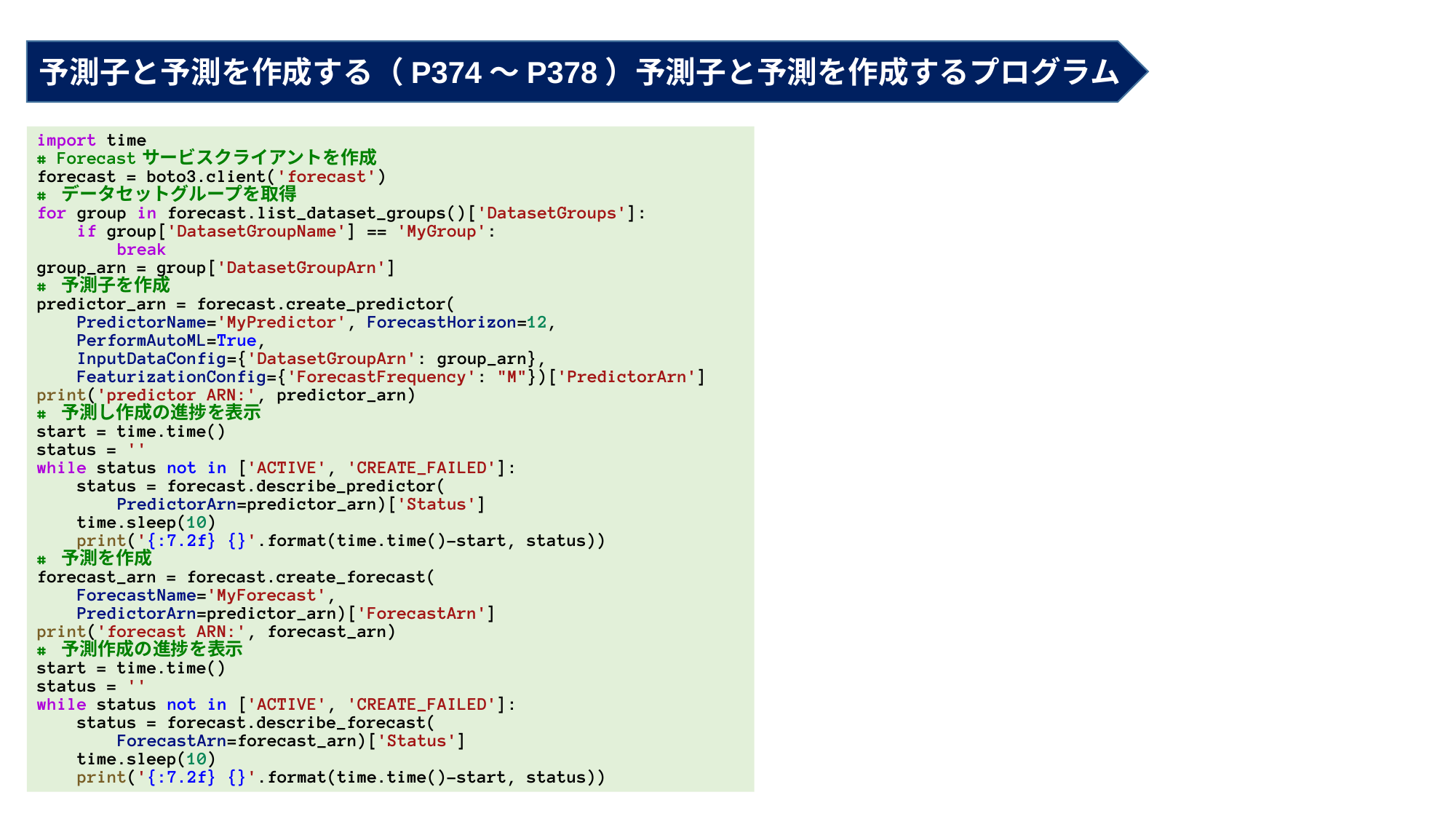

予測子と予測を作成する（P374～P378）予測子と予測を作成するプログラム
import time
# Forecastサービスクライアントを作成
forecast = boto3.client('forecast')
# データセットグループを取得
for group in forecast.list_dataset_groups()['DatasetGroups']:
    if group['DatasetGroupName'] == 'MyGroup':
        break
group_arn = group['DatasetGroupArn']
# 予測子を作成
predictor_arn = forecast.create_predictor(
    PredictorName='MyPredictor', ForecastHorizon=12,
    PerformAutoML=True,
    InputDataConfig={'DatasetGroupArn': group_arn},
    FeaturizationConfig={'ForecastFrequency': "M"})['PredictorArn']
print('predictor ARN:', predictor_arn)
# 予測し作成の進捗を表示
start = time.time()
status = ''
while status not in ['ACTIVE', 'CREATE_FAILED']:
    status = forecast.describe_predictor(
        PredictorArn=predictor_arn)['Status']
    time.sleep(10)
    print('{:7.2f} {}'.format(time.time()-start, status))
# 予測を作成
forecast_arn = forecast.create_forecast(
    ForecastName='MyForecast',
    PredictorArn=predictor_arn)['ForecastArn']
print('forecast ARN:', forecast_arn)
# 予測作成の進捗を表示
start = time.time()
status = ''
while status not in ['ACTIVE', 'CREATE_FAILED']:
    status = forecast.describe_forecast(
        ForecastArn=forecast_arn)['Status']
    time.sleep(10)
    print('{:7.2f} {}'.format(time.time()-start, status))